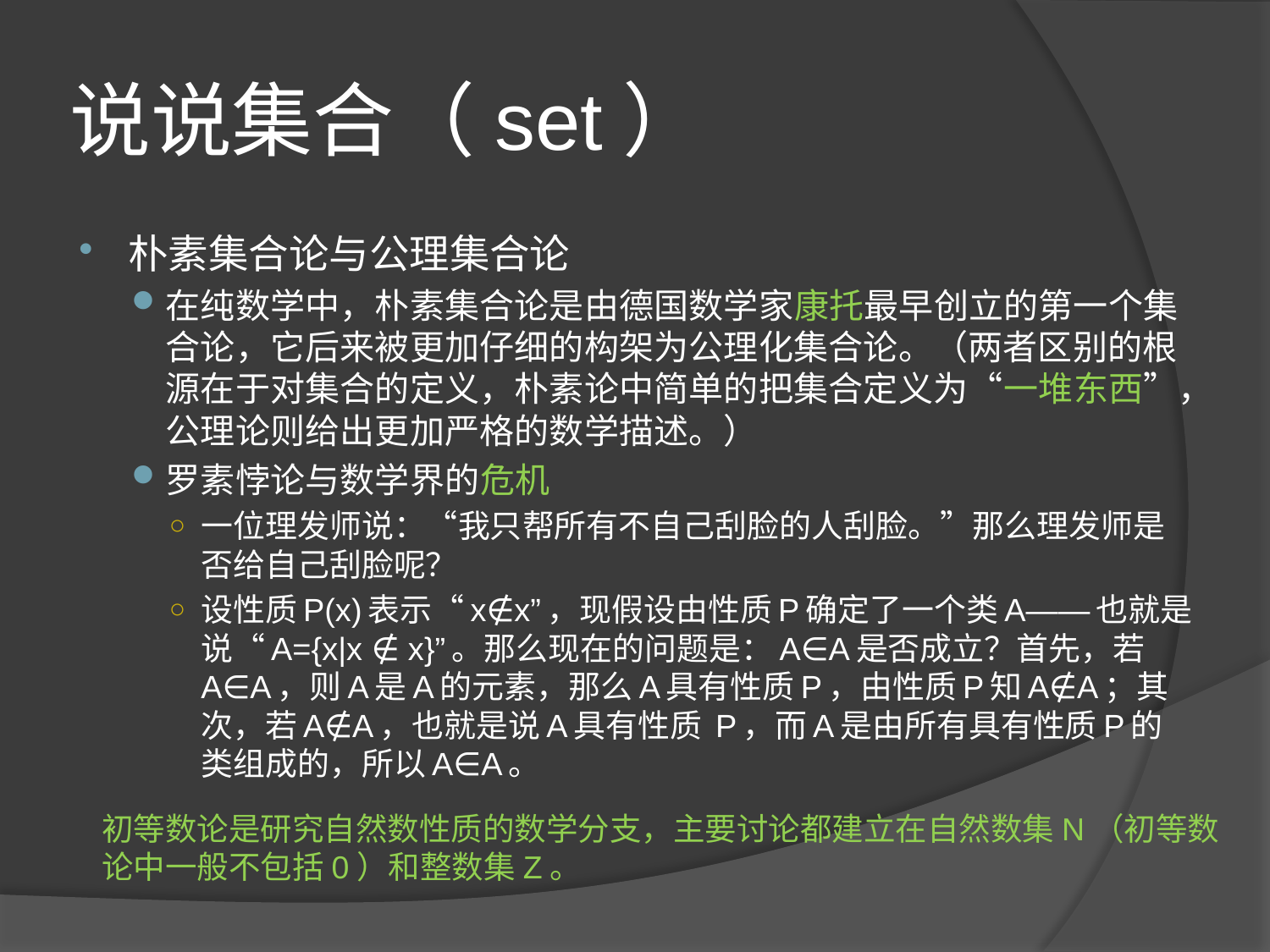

# 说说集合（set）
朴素集合论与公理集合论
在纯数学中，朴素集合论是由德国数学家康托最早创立的第一个集合论，它后来被更加仔细的构架为公理化集合论。（两者区别的根源在于对集合的定义，朴素论中简单的把集合定义为“一堆东西”，公理论则给出更加严格的数学描述。）
罗素悖论与数学界的危机
一位理发师说：“我只帮所有不自己刮脸的人刮脸。”那么理发师是否给自己刮脸呢？
设性质P(x)表示“x∉x”，现假设由性质P确定了一个类A——也就是说“A={x|x ∉ x}”。那么现在的问题是：A∈A是否成立？首先，若A∈A，则A是A的元素，那么A具有性质P，由性质P知A∉A；其次，若A∉A，也就是说A具有性质 P，而A是由所有具有性质P的类组成的，所以A∈A。
初等数论是研究自然数性质的数学分支，主要讨论都建立在自然数集N（初等数论中一般不包括0）和整数集Z。